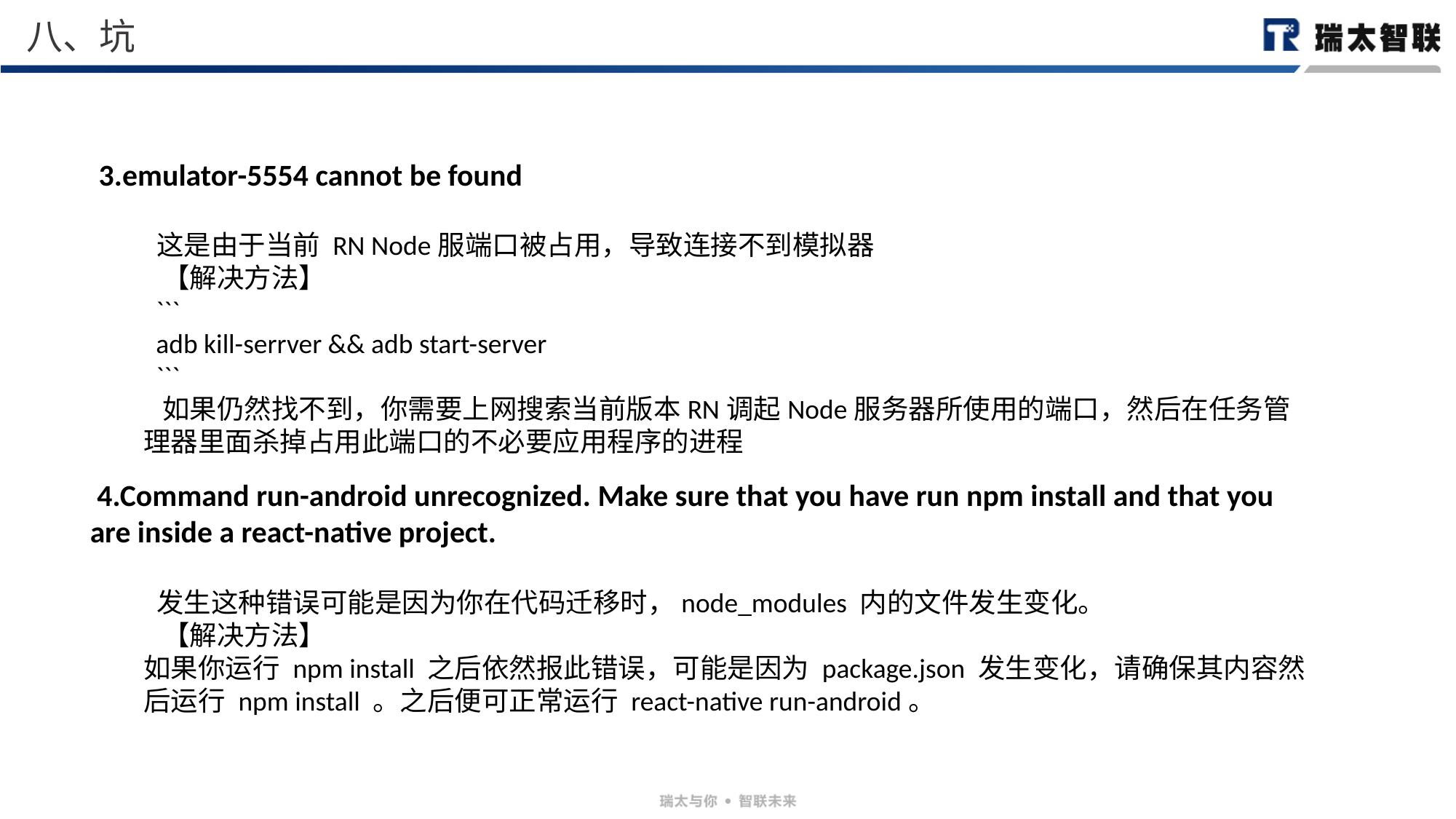

八、坑
 3.emulator-5554 cannot be found
 这是由于当前 RN Node服端口被占用，导致连接不到模拟器
  【解决方法】
  ```
  adb kill-serrver && adb start-server
  ```
  如果仍然找不到，你需要上网搜索当前版本RN调起Node服务器所使用的端口，然后在任务管理器里面杀掉占用此端口的不必要应用程序的进程
 4.Command run-android unrecognized. Make sure that you have run npm install and that you are inside a react-native project.
 发生这种错误可能是因为你在代码迁移时，node_modules 内的文件发生变化。
  【解决方法】
如果你运行 npm install 之后依然报此错误，可能是因为 package.json 发生变化，请确保其内容然后运行 npm install 。之后便可正常运行 react-native run-android。